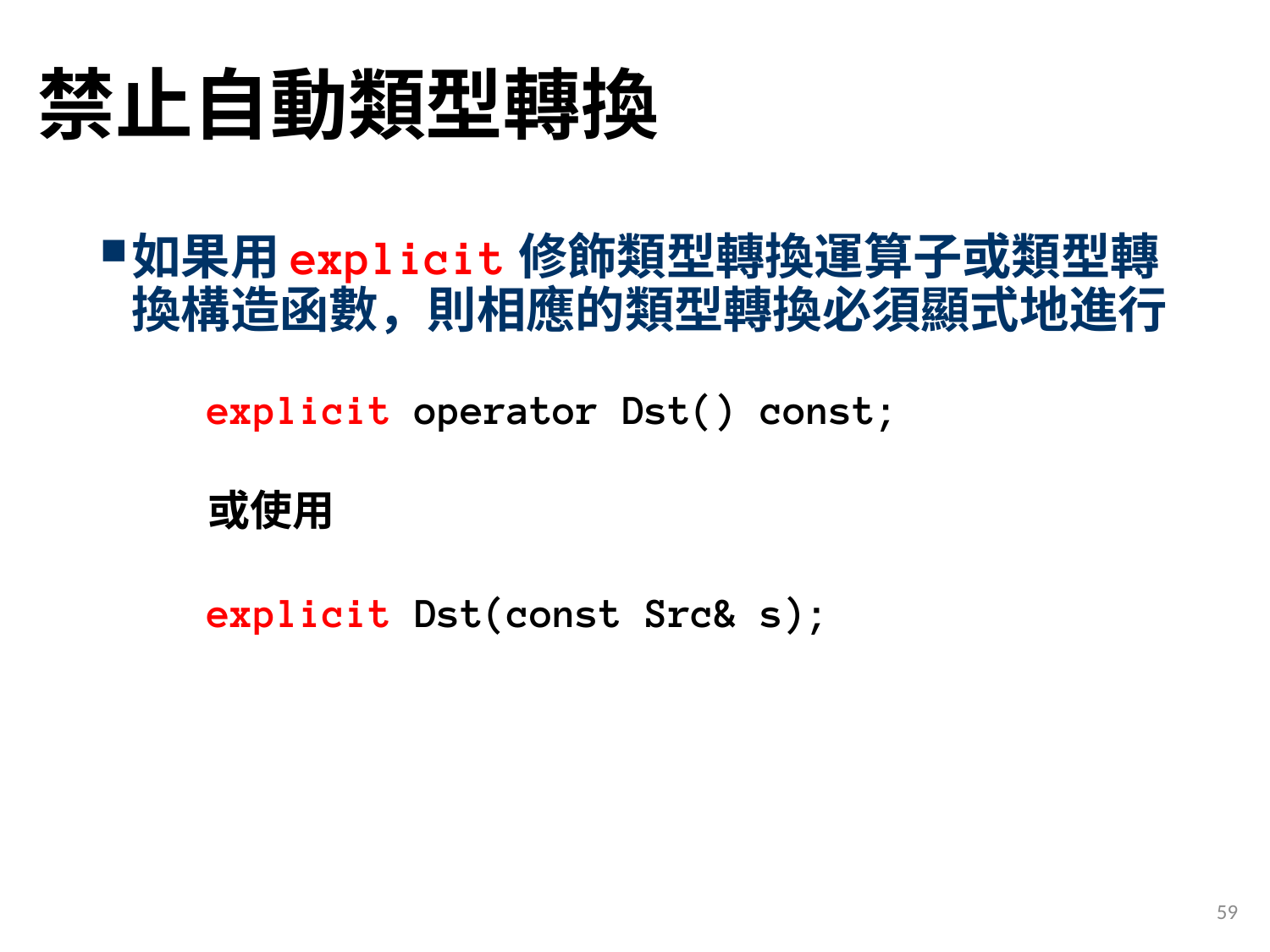

# 禁止自動類型轉換
如果用explicit修飾類型轉換運算子或類型轉換構造函數，則相應的類型轉換必須顯式地進行

explicit operator Dst() const;

或使用

explicit Dst(const Src& s);
59